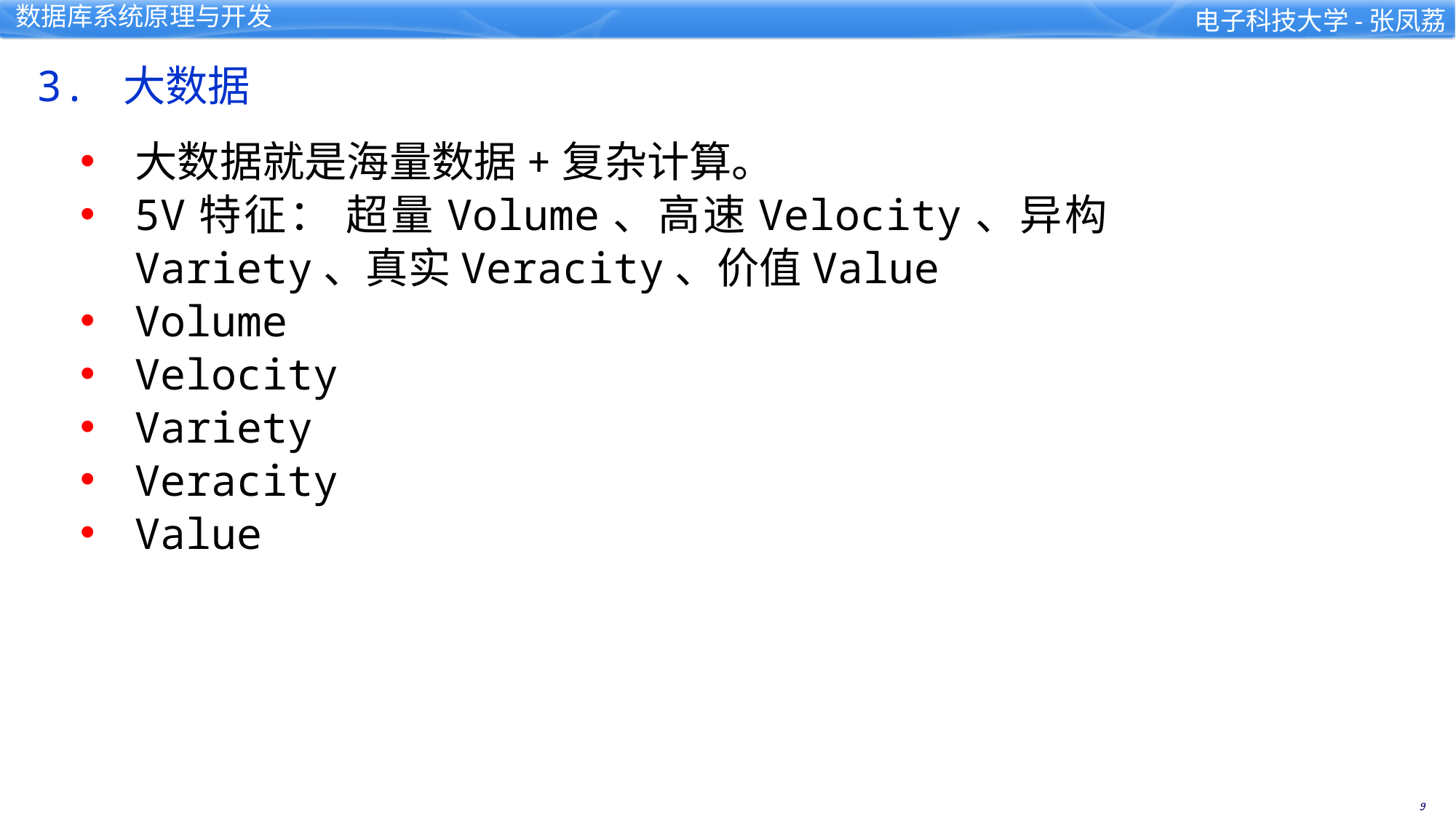

3. 大数据
大数据就是海量数据+复杂计算。
5V特征： 超量Volume、高速Velocity、异构Variety、真实Veracity、价值Value
Volume
Velocity
Variety
Veracity
Value